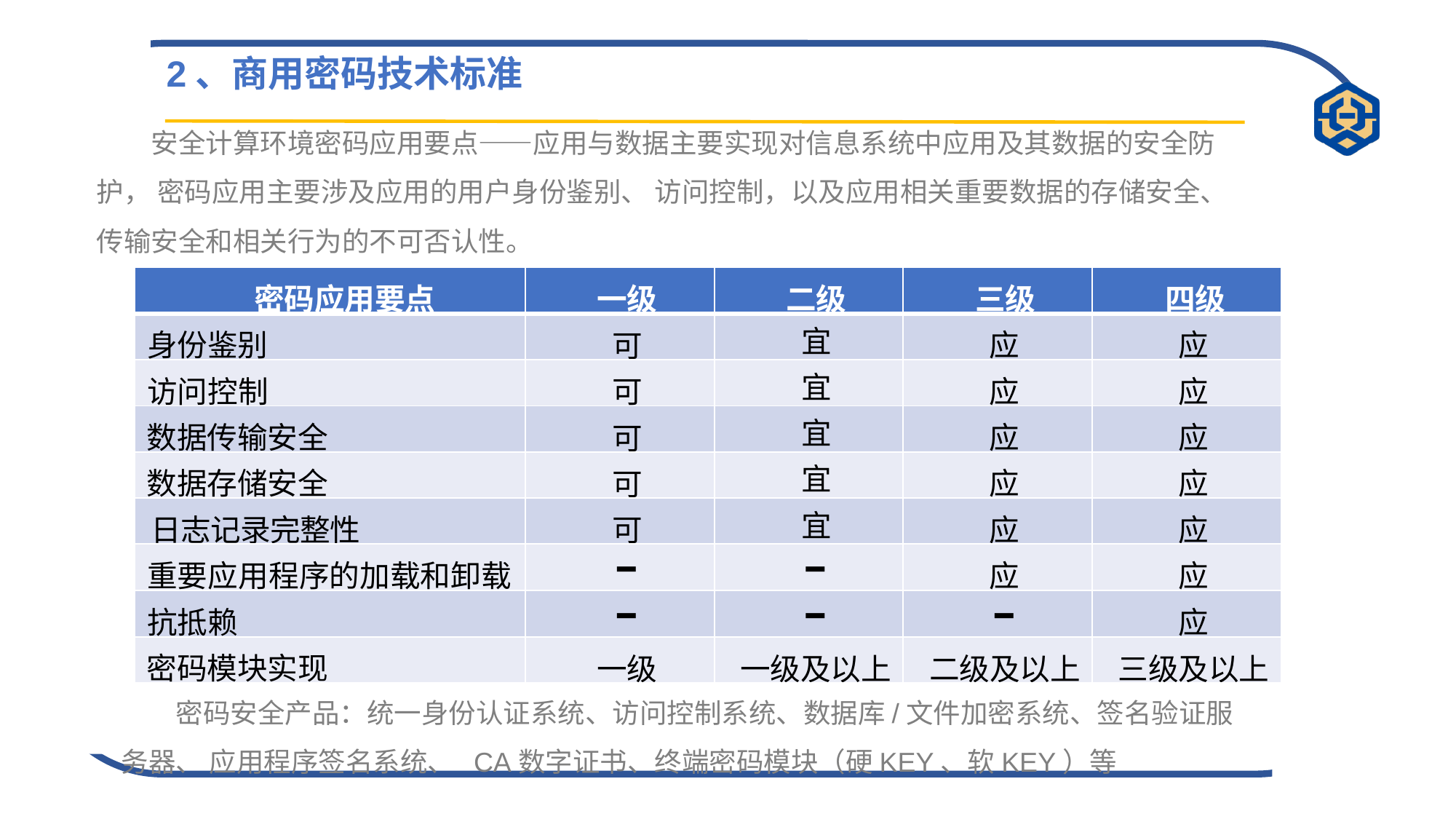

2、商用密码技术标准
安全计算环境密码应用要点——应用与数据主要实现对信息系统中应用及其数据的安全防护， 密码应用主要涉及应用的用户身份鉴别、 访问控制，以及应用相关重要数据的存储安全、传输安全和相关行为的不可否认性。
| 密码应用要点 | 一级 | 二级 | 三级 | 四级 |
| --- | --- | --- | --- | --- |
| 身份鉴别 | 可 | 宜 | 应 | 应 |
| 访问控制 | 可 | 宜 | 应 | 应 |
| 数据传输安全 | 可 | 宜 | 应 | 应 |
| 数据存储安全 | 可 | 宜 | 应 | 应 |
| 日志记录完整性 | 可 | 宜 | 应 | 应 |
| 重要应用程序的加载和卸载 | ━ | ━ | 应 | 应 |
| 抗抵赖 | ━ | ━ | ━ | 应 |
| 密码模块实现 | 一级 | 一级及以上 | 二级及以上 | 三级及以上 |
密码安全产品：统一身份认证系统、访问控制系统、数据库/文件加密系统、签名验证服务器、 应用程序签名系统、  CA数字证书、终端密码模块（硬KEY、软KEY）等